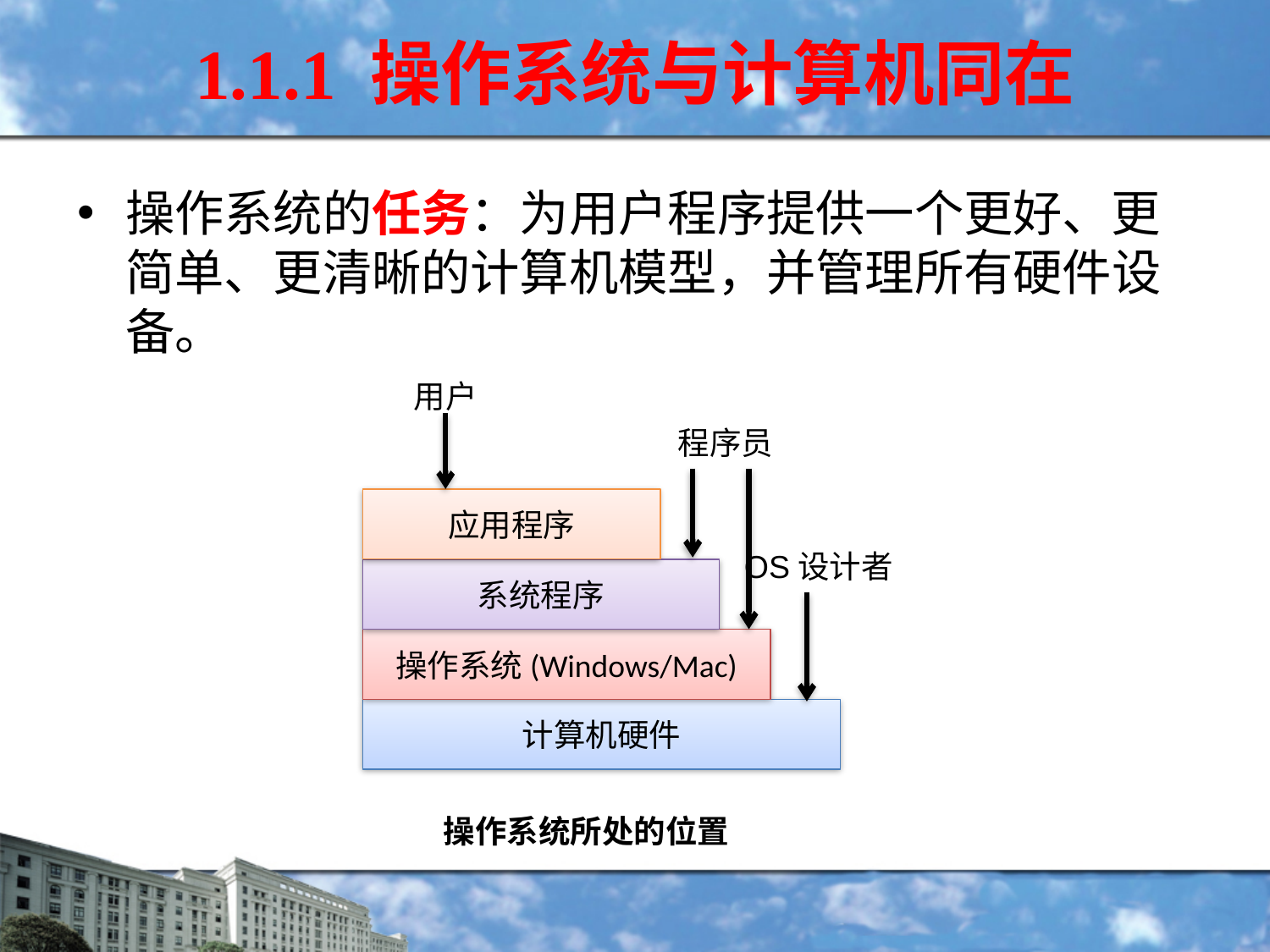

# 1.1.1 操作系统与计算机同在
操作系统的任务：为用户程序提供一个更好、更简单、更清晰的计算机模型，并管理所有硬件设备。
用户
程序员
应用程序
OS设计者
系统程序
操作系统(Windows/Mac)
计算机硬件
   操作系统所处的位置